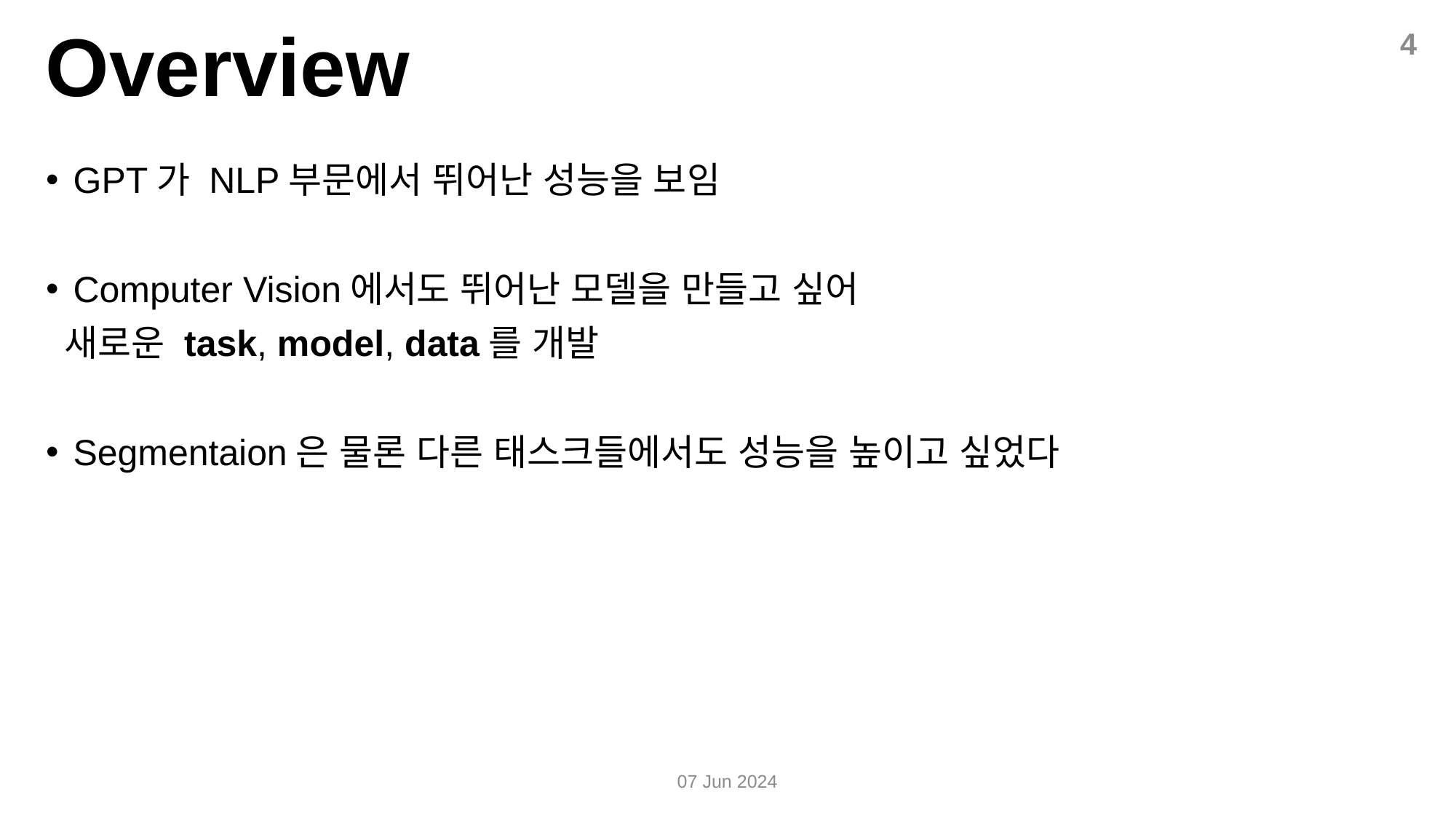

Overview
4
GPT가 NLP부문에서 뛰어난 성능을 보임

Computer Vision에서도 뛰어난 모델을 만들고 싶어
 새로운 task, model, data를 개발

Segmentaion은 물론 다른 태스크들에서도 성능을 높이고 싶었다

07 Jun 2024